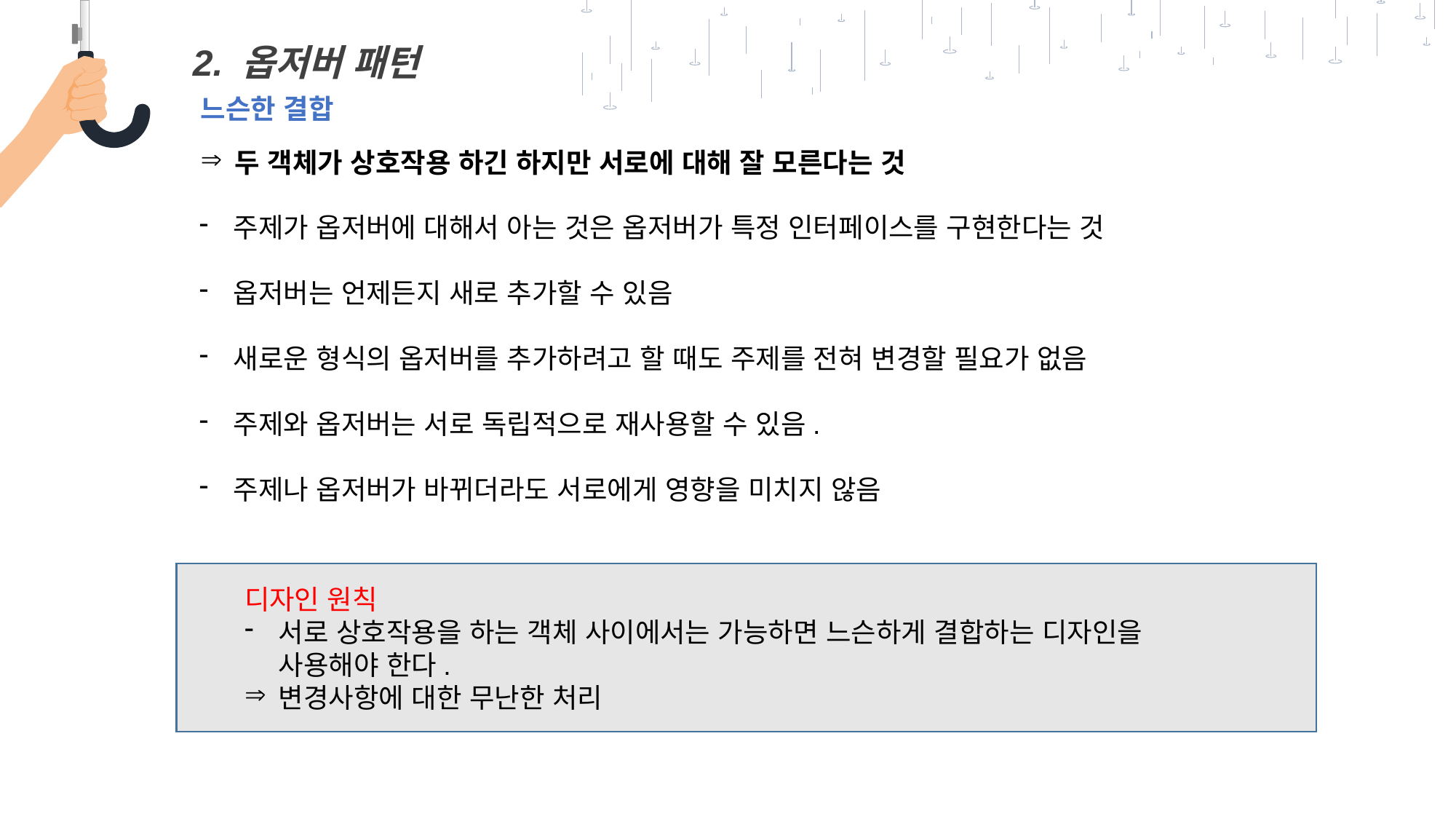

2. 옵저버 패턴
느슨한 결합
두 객체가 상호작용 하긴 하지만 서로에 대해 잘 모른다는 것
주제가 옵저버에 대해서 아는 것은 옵저버가 특정 인터페이스를 구현한다는 것

옵저버는 언제든지 새로 추가할 수 있음

새로운 형식의 옵저버를 추가하려고 할 때도 주제를 전혀 변경할 필요가 없음

주제와 옵저버는 서로 독립적으로 재사용할 수 있음.

주제나 옵저버가 바뀌더라도 서로에게 영향을 미치지 않음

디자인 원칙
서로 상호작용을 하는 객체 사이에서는 가능하면 느슨하게 결합하는 디자인을 사용해야 한다.
변경사항에 대한 무난한 처리